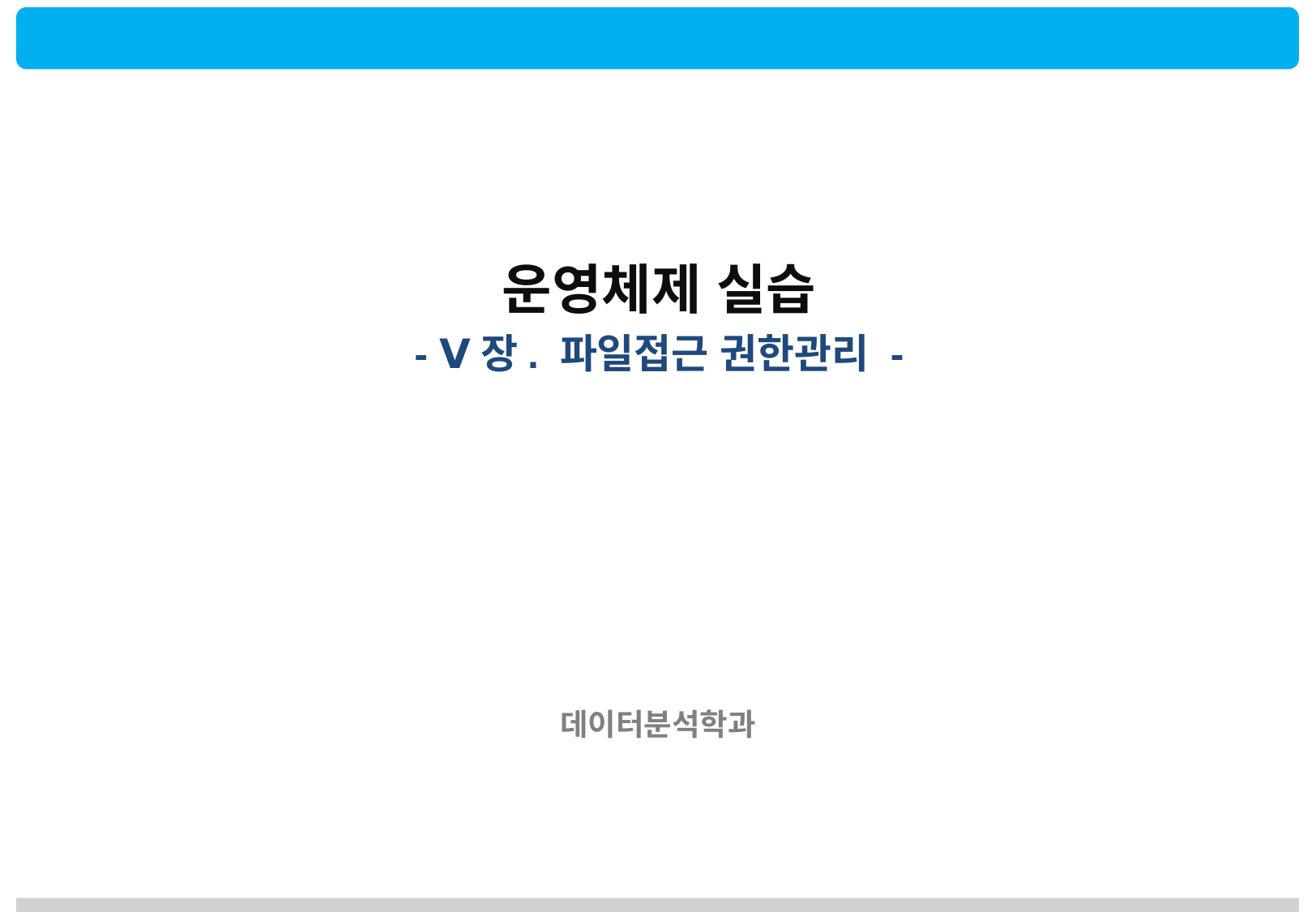

운영체제 실습
- Ⅴ장. 파일접근 권한관리 -
데이터분석학과